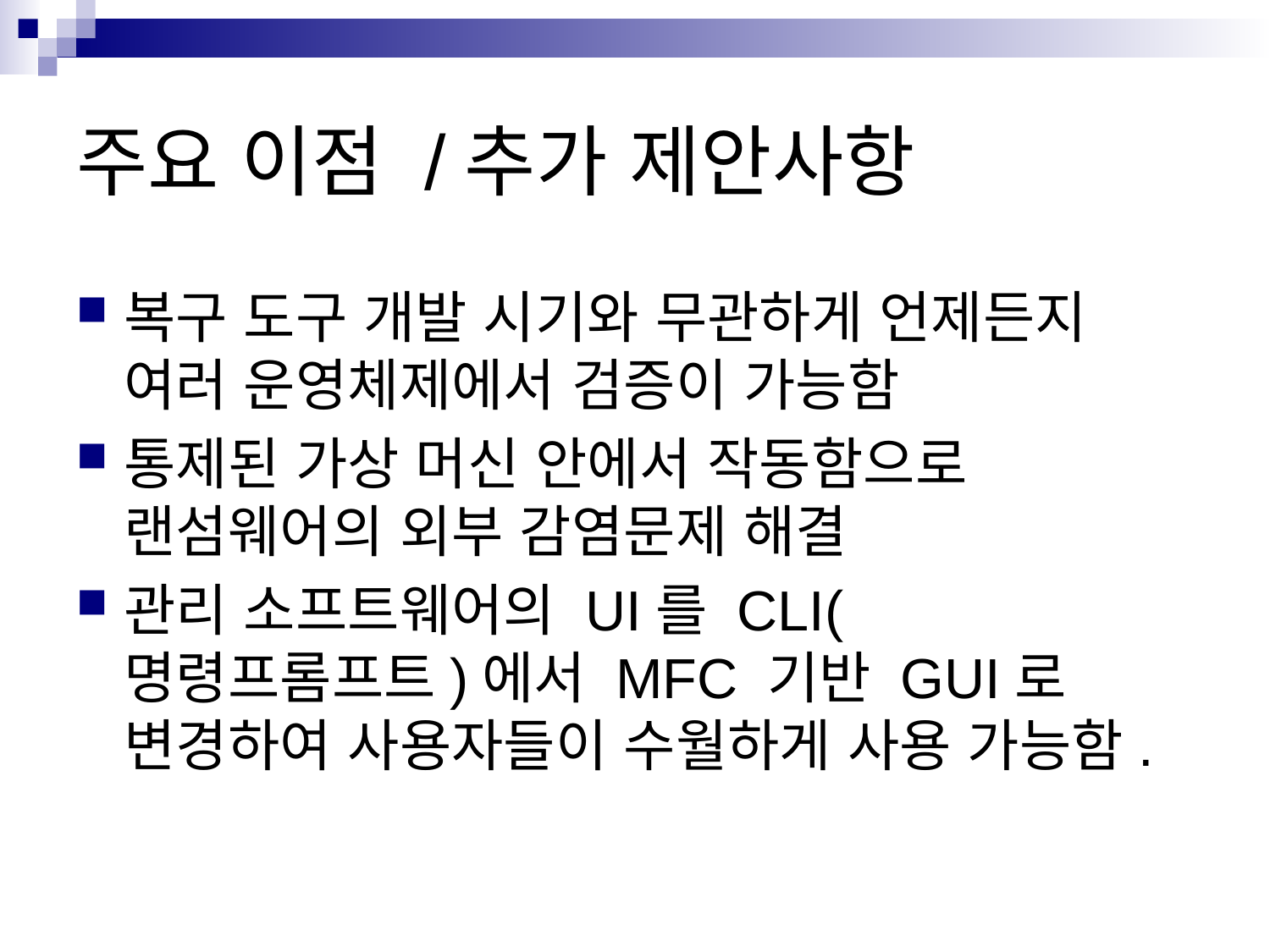

# 주요 이점 /추가 제안사항
복구 도구 개발 시기와 무관하게 언제든지 여러 운영체제에서 검증이 가능함
통제된 가상 머신 안에서 작동함으로 랜섬웨어의 외부 감염문제 해결
관리 소프트웨어의 UI를 CLI(명령프롬프트)에서 MFC 기반 GUI로 변경하여 사용자들이 수월하게 사용 가능함.